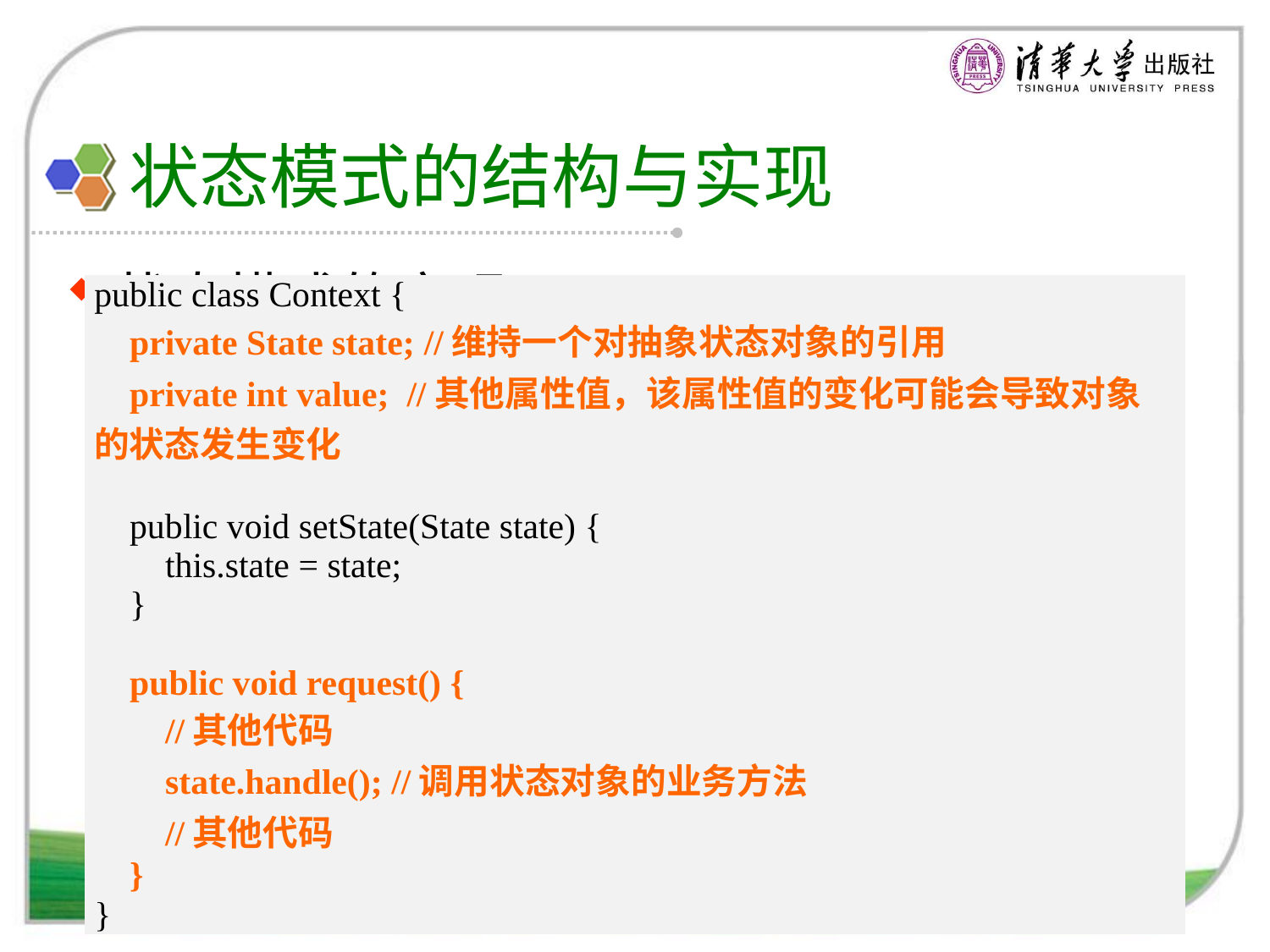

# 状态模式的结构与实现
状态模式的实现
典型的环境类代码：
| public class Context { private State state; //维持一个对抽象状态对象的引用 private int value; //其他属性值，该属性值的变化可能会导致对象的状态发生变化 public void setState(State state) { this.state = state; } public void request() { //其他代码 state.handle(); //调用状态对象的业务方法 //其他代码 } } |
| --- |